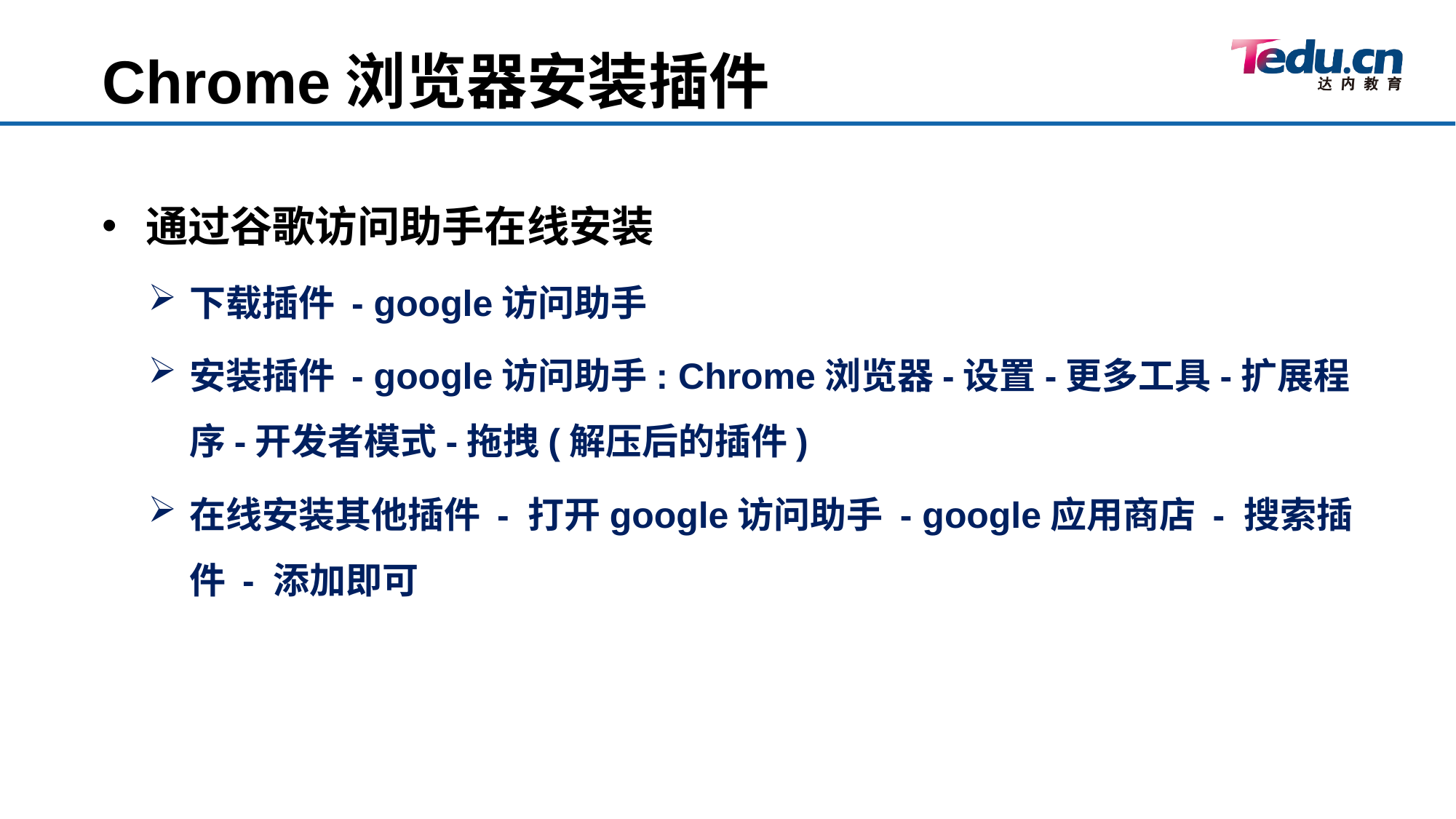

Chrome浏览器安装插件
通过谷歌访问助手在线安装
下载插件 - google访问助手
安装插件 - google访问助手: Chrome浏览器-设置-更多工具-扩展程序-开发者模式-拖拽(解压后的插件)
在线安装其他插件 - 打开google访问助手 - google应用商店 - 搜索插件 - 添加即可